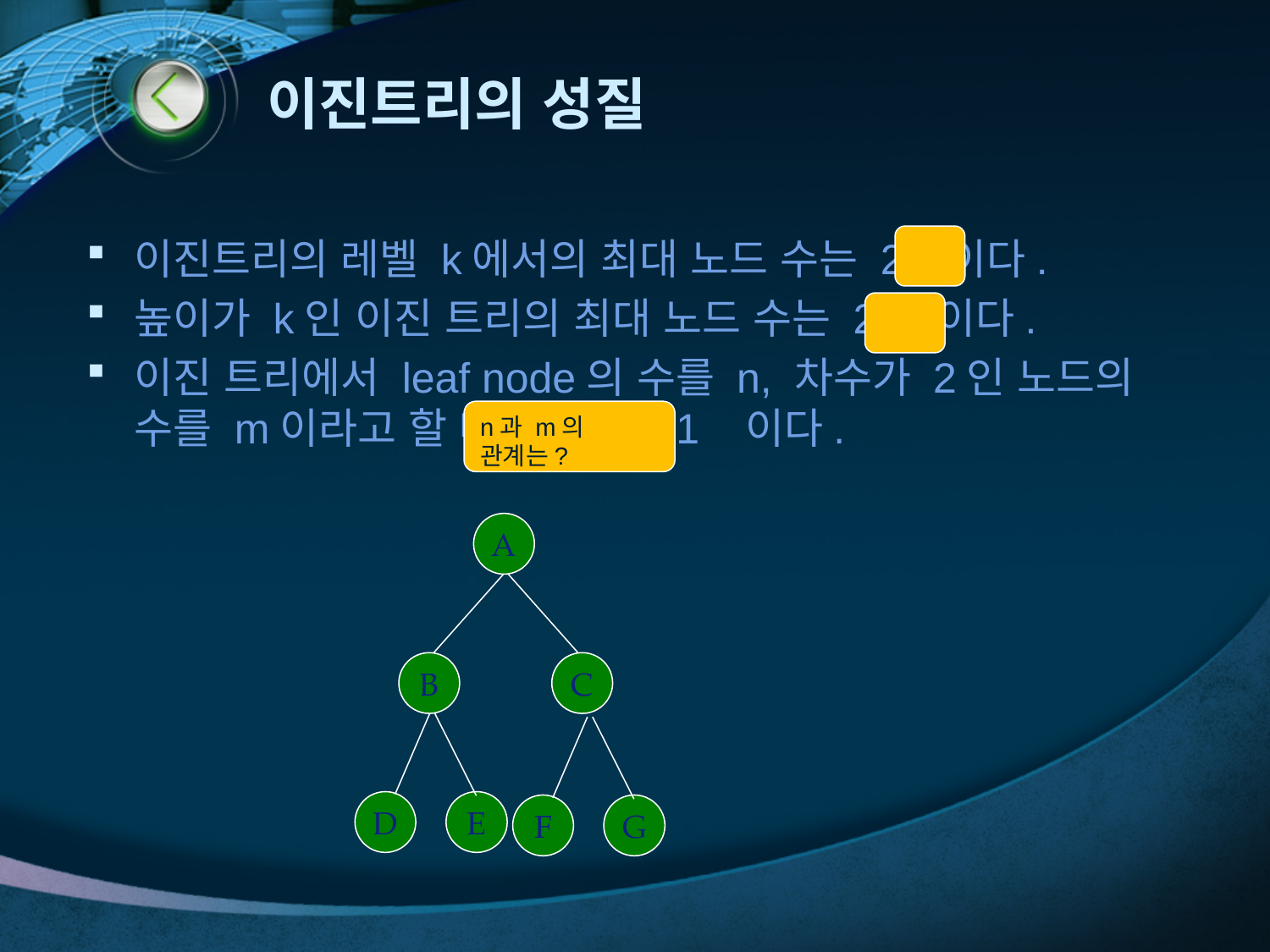

# 이진트리의 성질
이진트리의 레벨 k에서의 최대 노드 수는 2k-1이다.
높이가 k인 이진 트리의 최대 노드 수는 2k-1이다.
이진 트리에서 leaf node의 수를 n, 차수가 2인 노드의 수를 m이라고 할 때 n = m + 1   이다.

n과 m의 관계는?

A

B
C

D
E
F
G